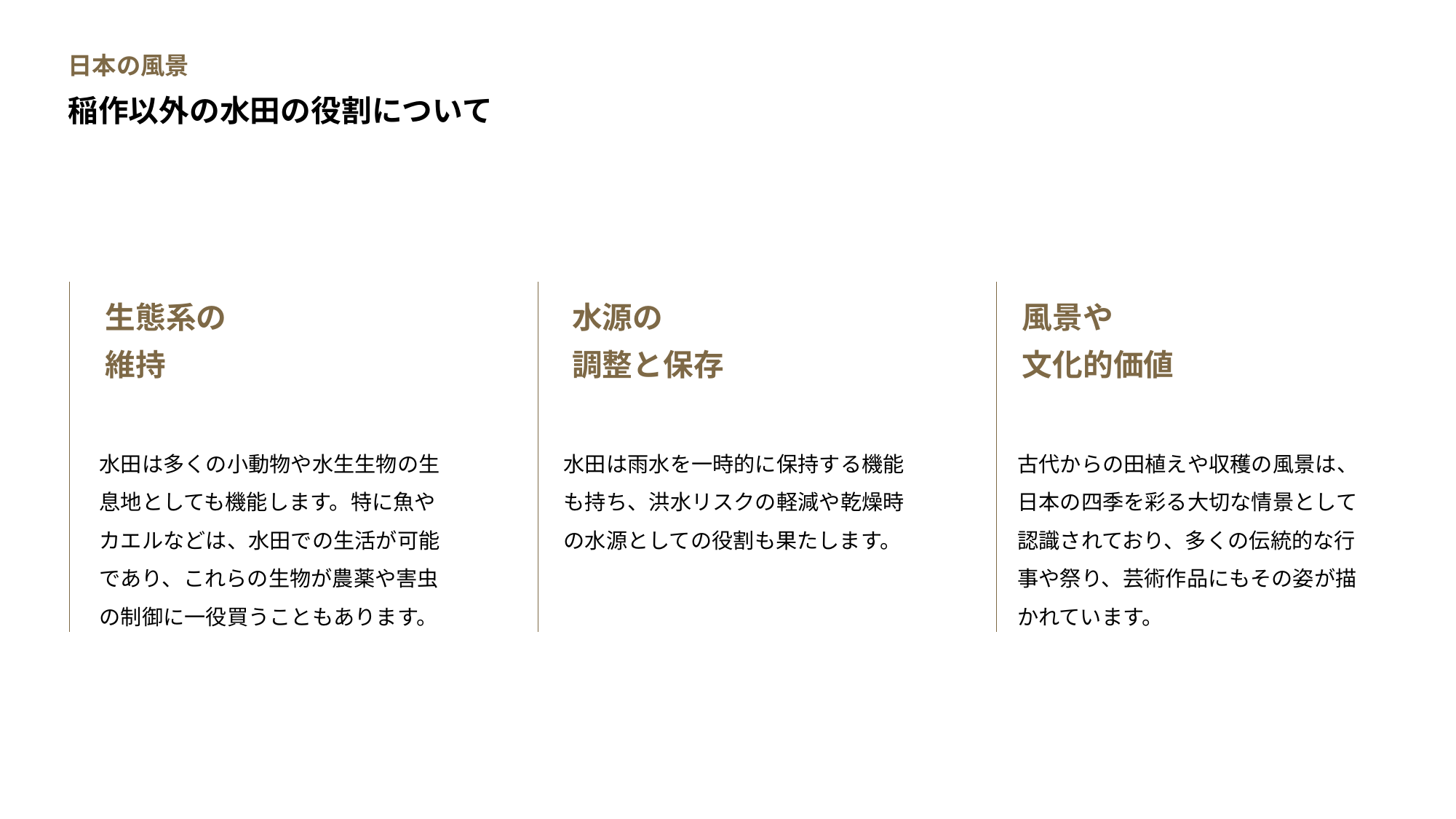

日本の風景
稲作以外の水田の役割について
生態系の
維持
水源の
調整と保存
風景や
文化的価値
水田は多くの小動物や水生生物の生息地としても機能します。特に魚やカエルなどは、水田での生活が可能であり、これらの生物が農薬や害虫の制御に一役買うこともあります。
水田は雨水を一時的に保持する機能も持ち、洪水リスクの軽減や乾燥時の水源としての役割も果たします。
古代からの田植えや収穫の風景は、日本の四季を彩る大切な情景として認識されており、多くの伝統的な行事や祭り、芸術作品にもその姿が描かれています。